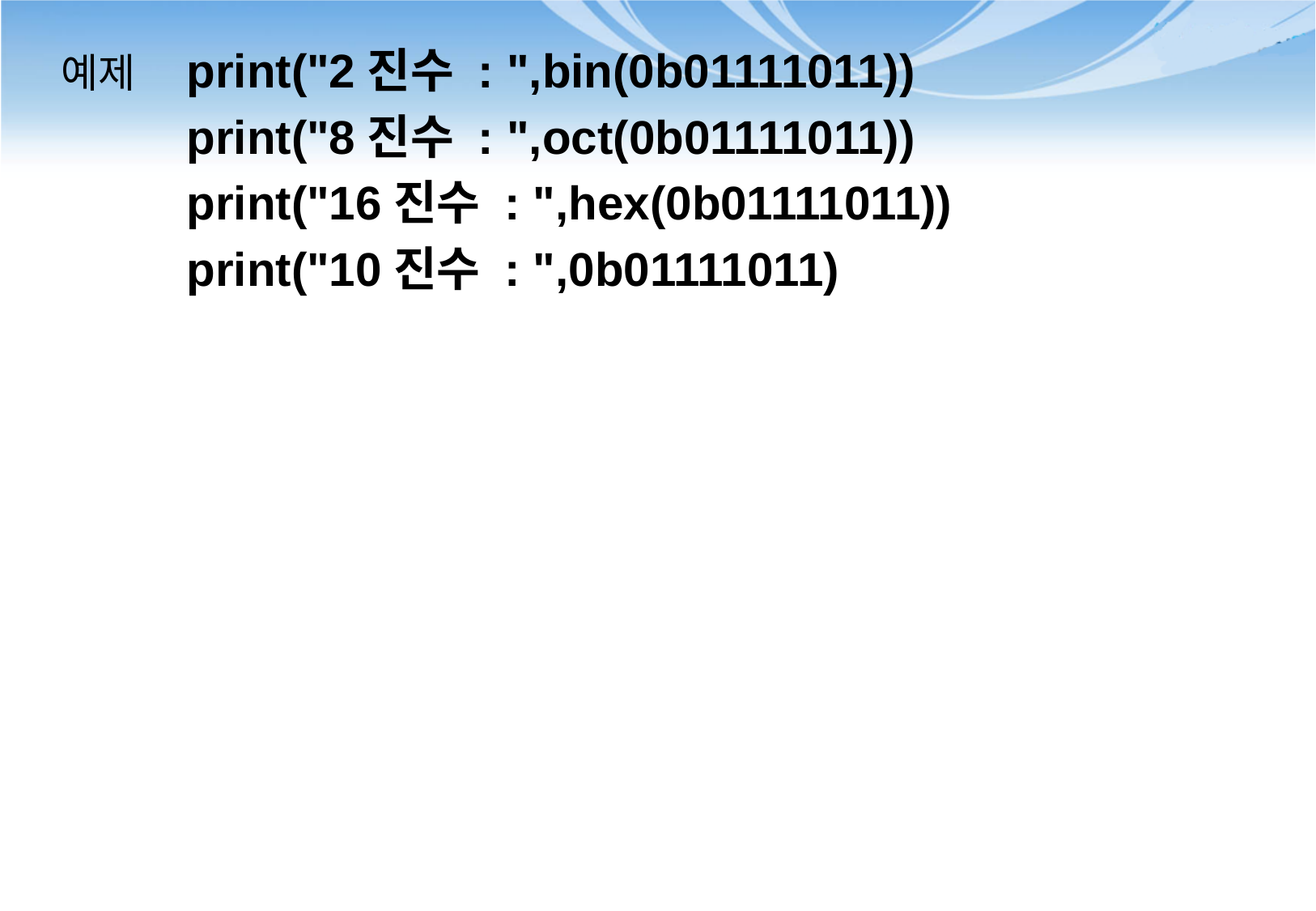

print("2진수 : ",bin(0b01111011))
print("8진수 : ",oct(0b01111011))
print("16진수 : ",hex(0b01111011))
print("10진수 : ",0b01111011)
# 예제